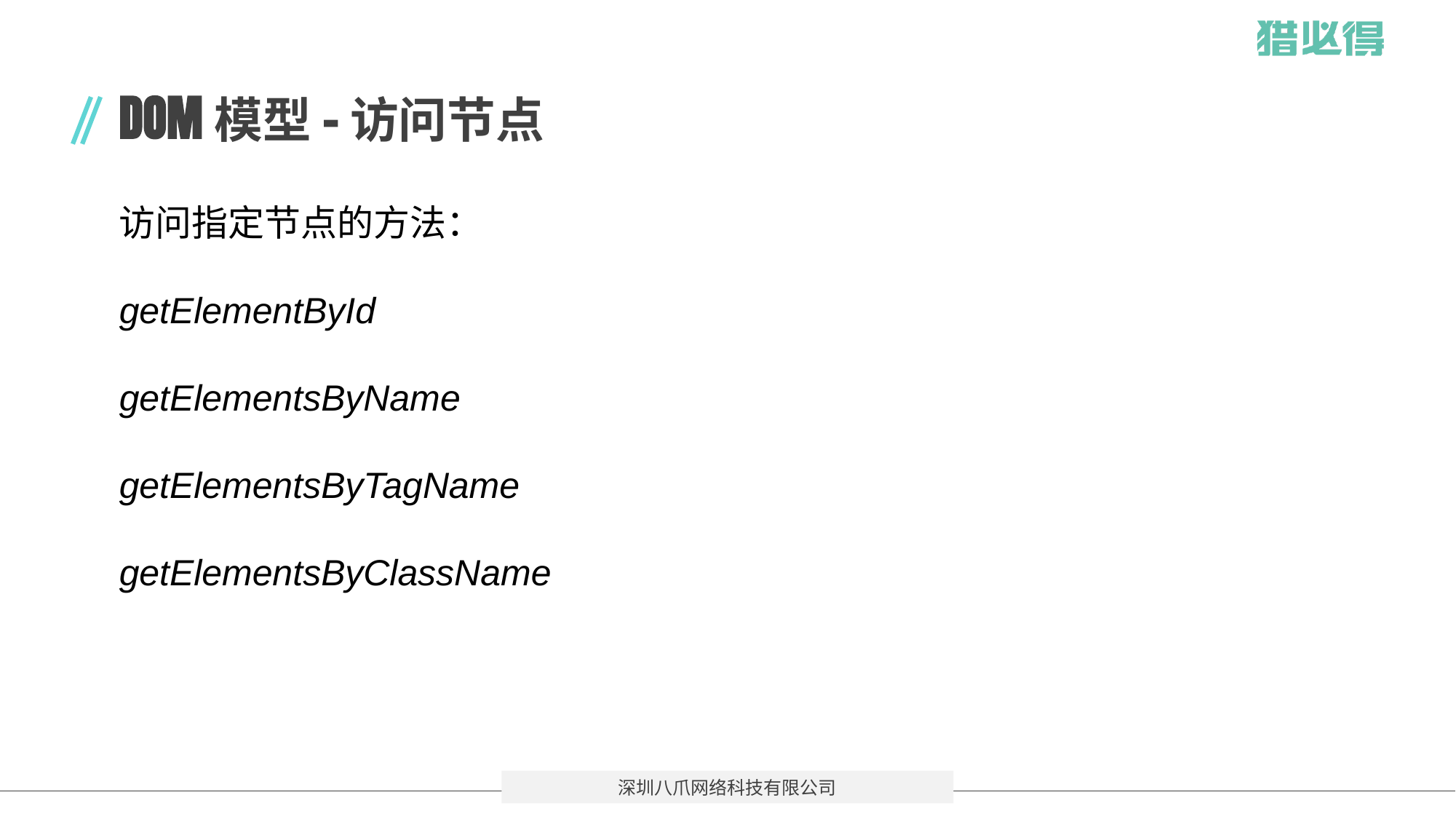

# DOM模型-访问节点
访问指定节点的方法：

getElementById

getElementsByName

getElementsByTagName

getElementsByClassName